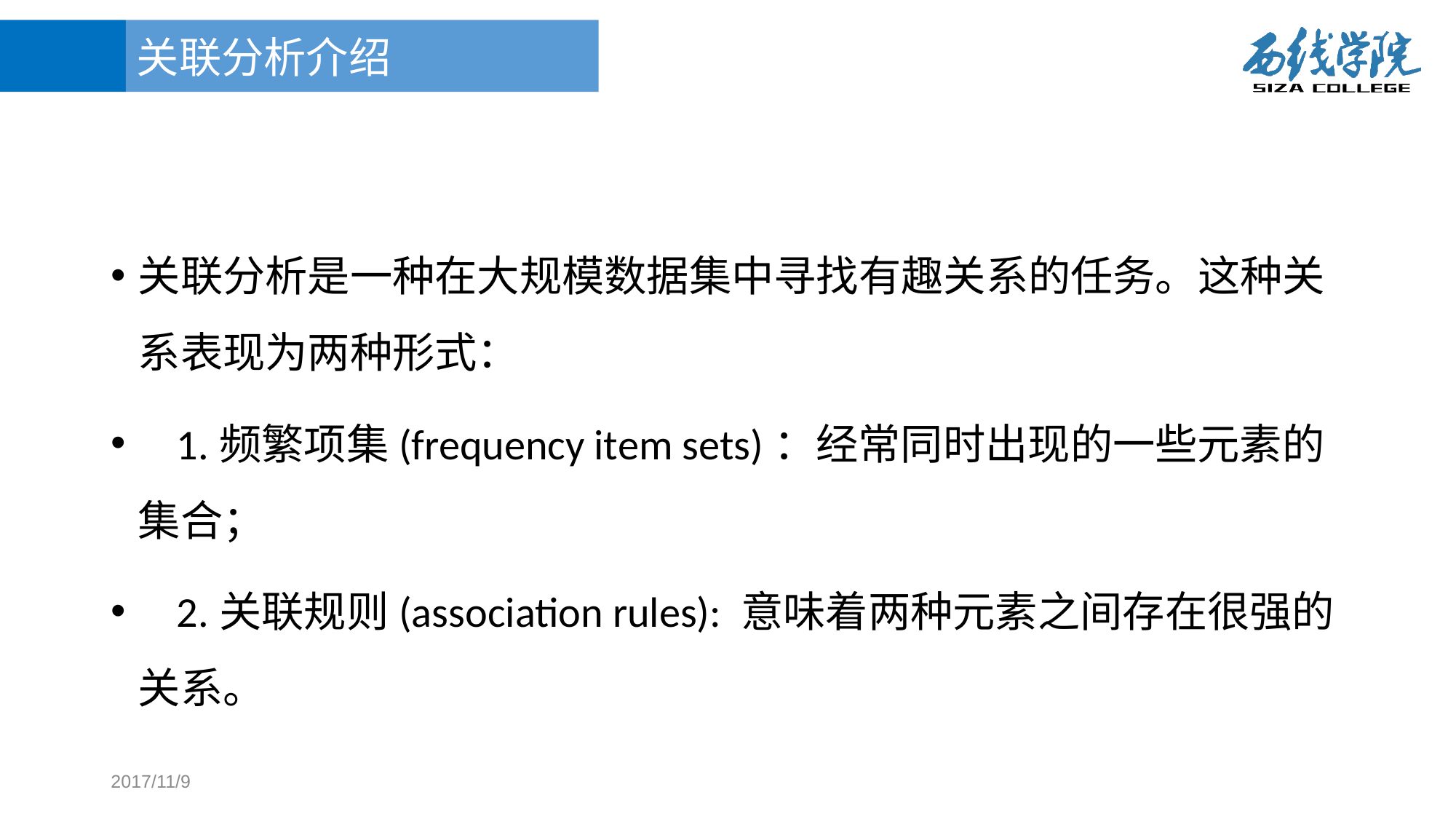

# 关联分析介绍
关联分析是一种在大规模数据集中寻找有趣关系的任务。这种关系表现为两种形式：
    1.频繁项集(frequency item sets)：经常同时出现的一些元素的集合；
    2.关联规则(association rules): 意味着两种元素之间存在很强的关系。

2017/11/9